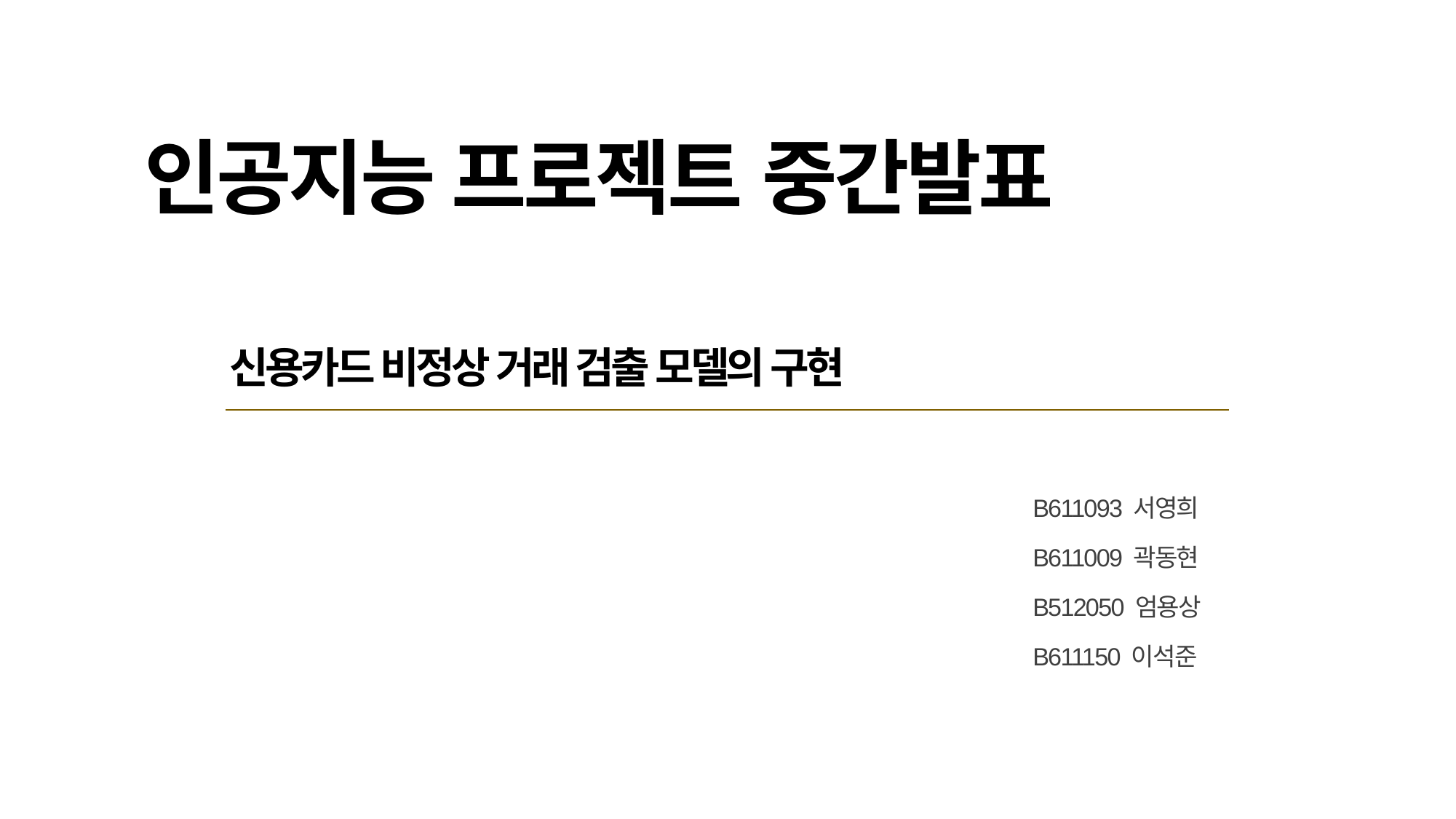

# 인공지능 프로젝트 중간발표
신용카드 비정상 거래 검출 모델의 구현
B611093 서영희
B611009 곽동현
B512050 엄용상
B611150 이석준